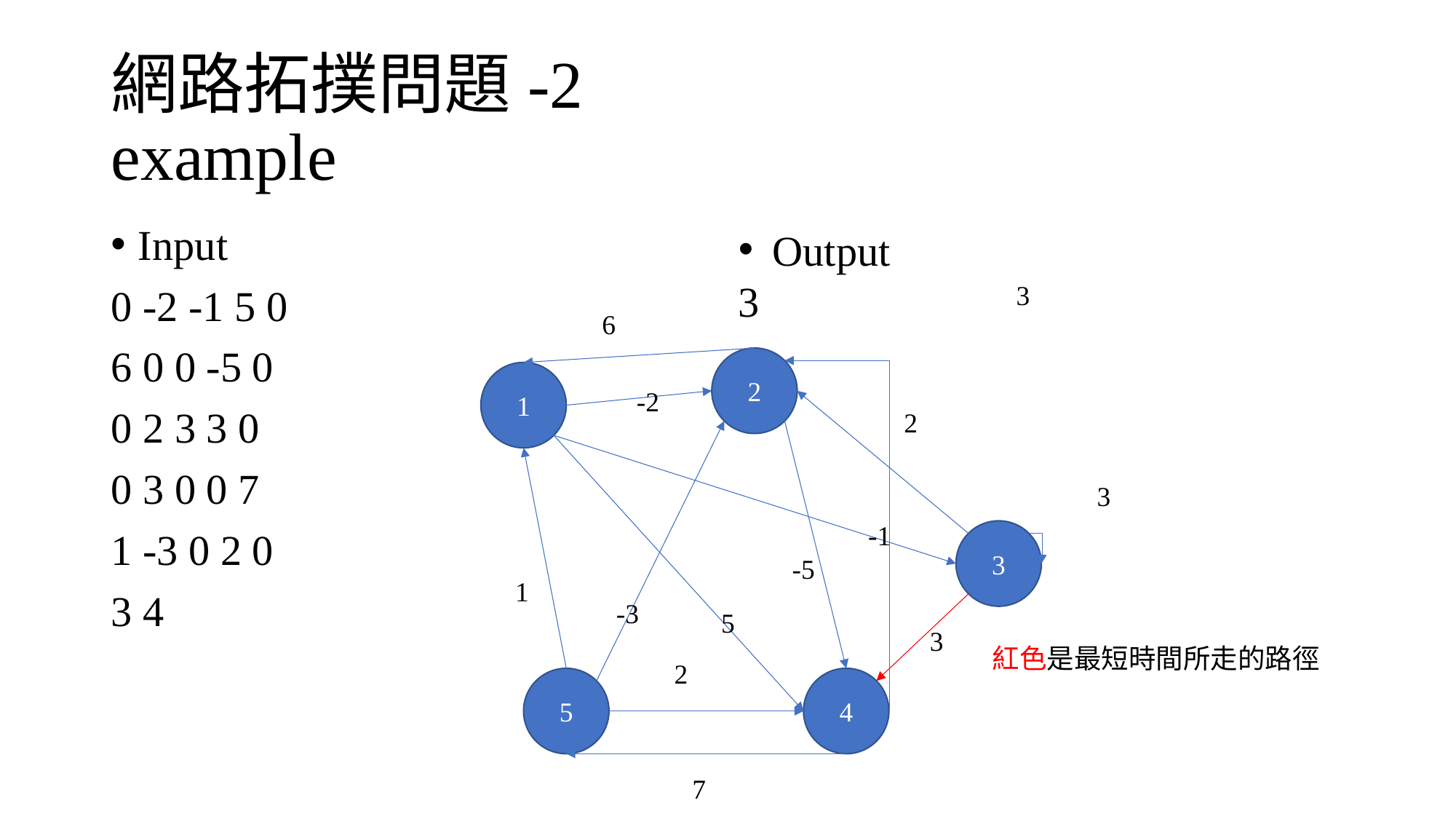

# 網路拓撲問題-2 example
Input
0 -2 -1 5 0
6 0 0 -5 0
0 2 3 3 0
0 3 0 0 7
1 -3 0 2 0
3 4
Output
3
3
6
2
1
-2
2
3
-1
3
-5
1
-3
5
3
紅色是最短時間所走的路徑
2
5
4
7